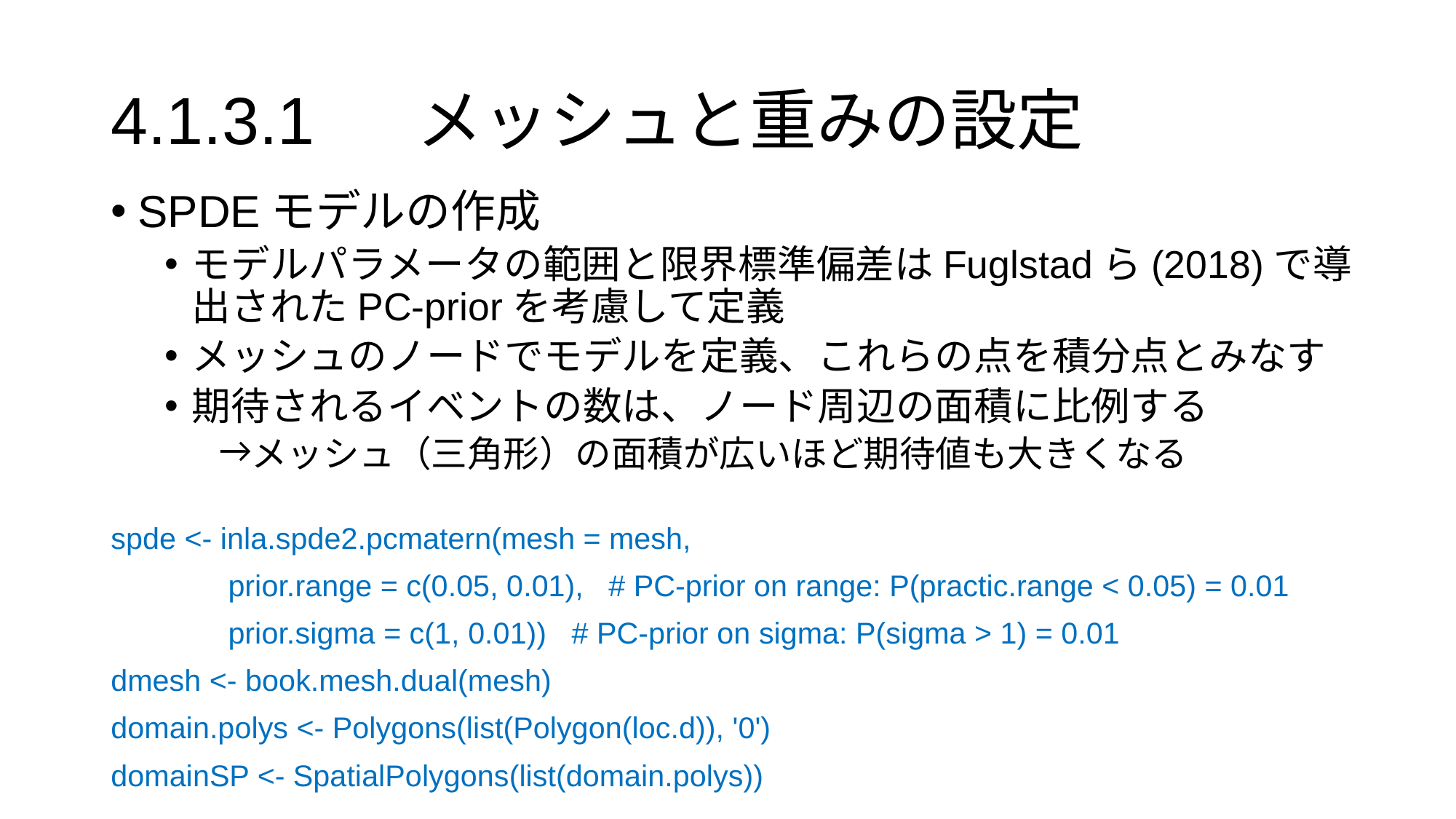

# 4.1.3.1 　メッシュと重みの設定
SPDEモデルの作成
モデルパラメータの範囲と限界標準偏差はFuglstadら(2018)で導出されたPC-priorを考慮して定義
メッシュのノードでモデルを定義、これらの点を積分点とみなす
期待されるイベントの数は、ノード周辺の面積に比例する
メッシュ（三角形）の面積が広いほど期待値も大きくなる

spde <- inla.spde2.pcmatern(mesh = mesh,
              prior.range = c(0.05, 0.01),   # PC-prior on range: P(practic.range < 0.05) = 0.01
              prior.sigma = c(1, 0.01))   # PC-prior on sigma: P(sigma > 1) = 0.01
dmesh <- book.mesh.dual(mesh)
domain.polys <- Polygons(list(Polygon(loc.d)), '0')
domainSP <- SpatialPolygons(list(domain.polys))